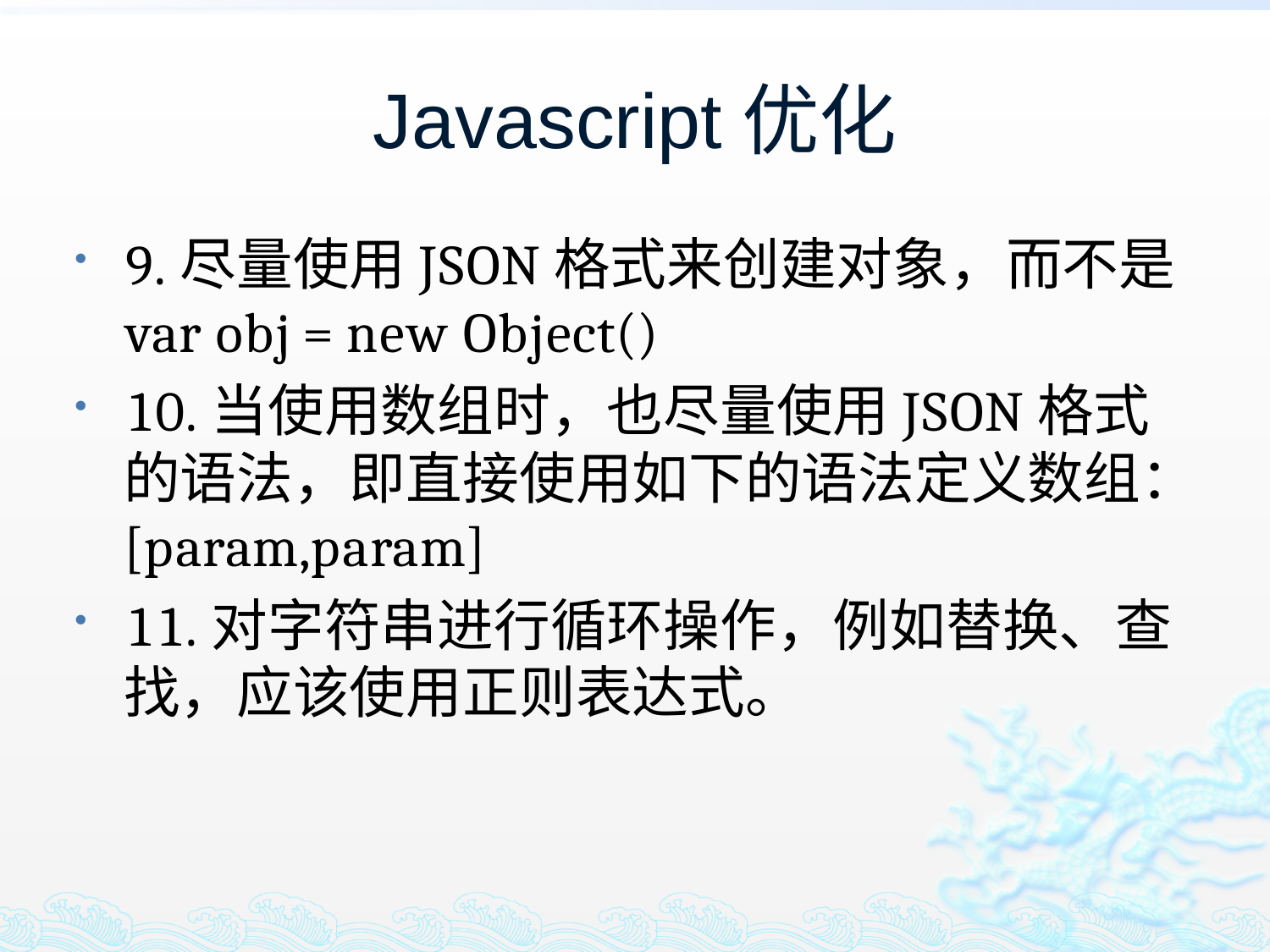

# Javascript优化
9.尽量使用JSON格式来创建对象，而不是var obj = new Object()
10.当使用数组时，也尽量使用JSON格式的语法，即直接使用如下的语法定义数组：[param,param]
11.对字符串进行循环操作，例如替换、查找，应该使用正则表达式。